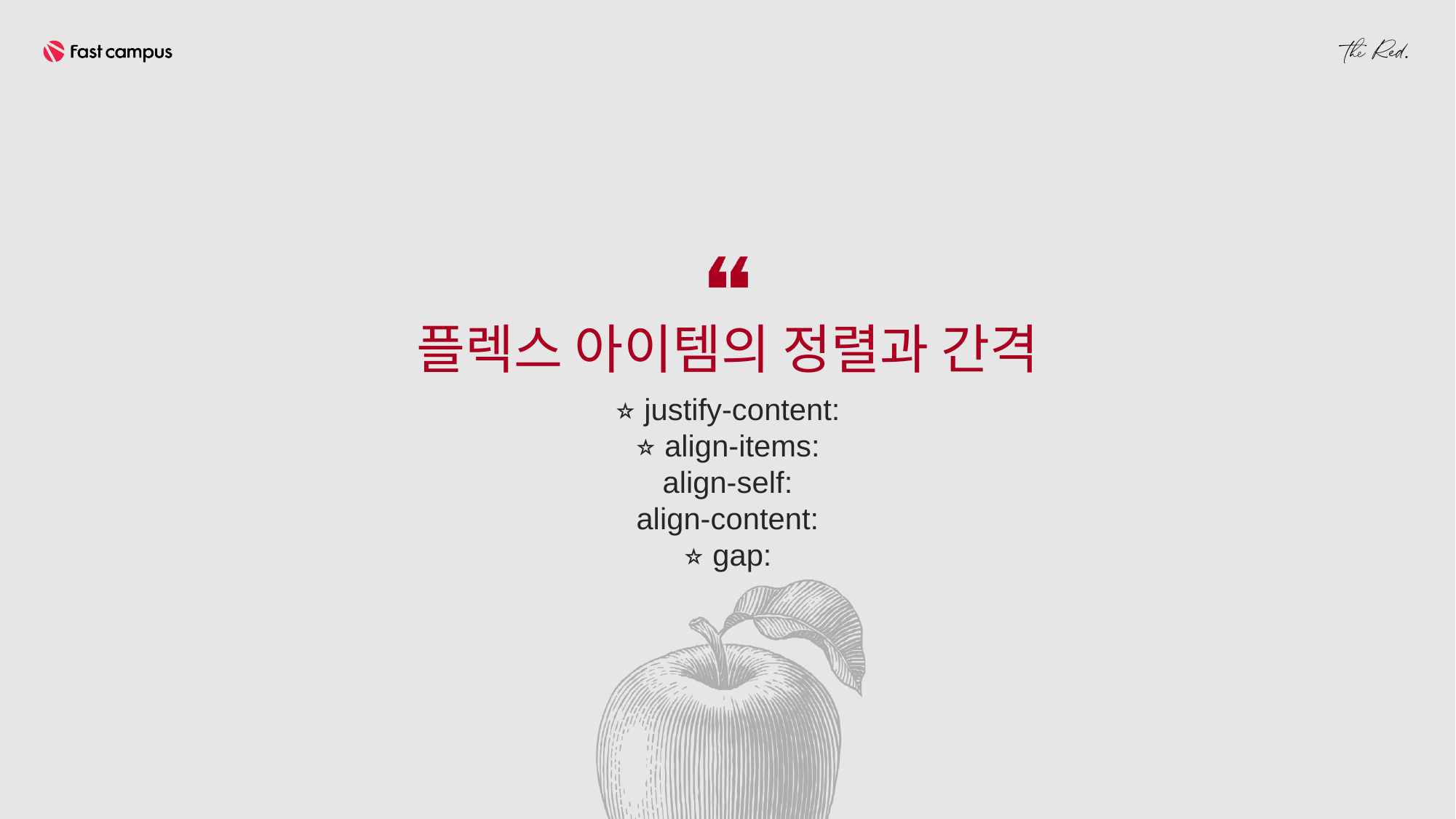

플렉스 아이템의 정렬과 간격
⭐ justify-content:
⭐ align-items:
align-self:
align-content:
⭐ gap: